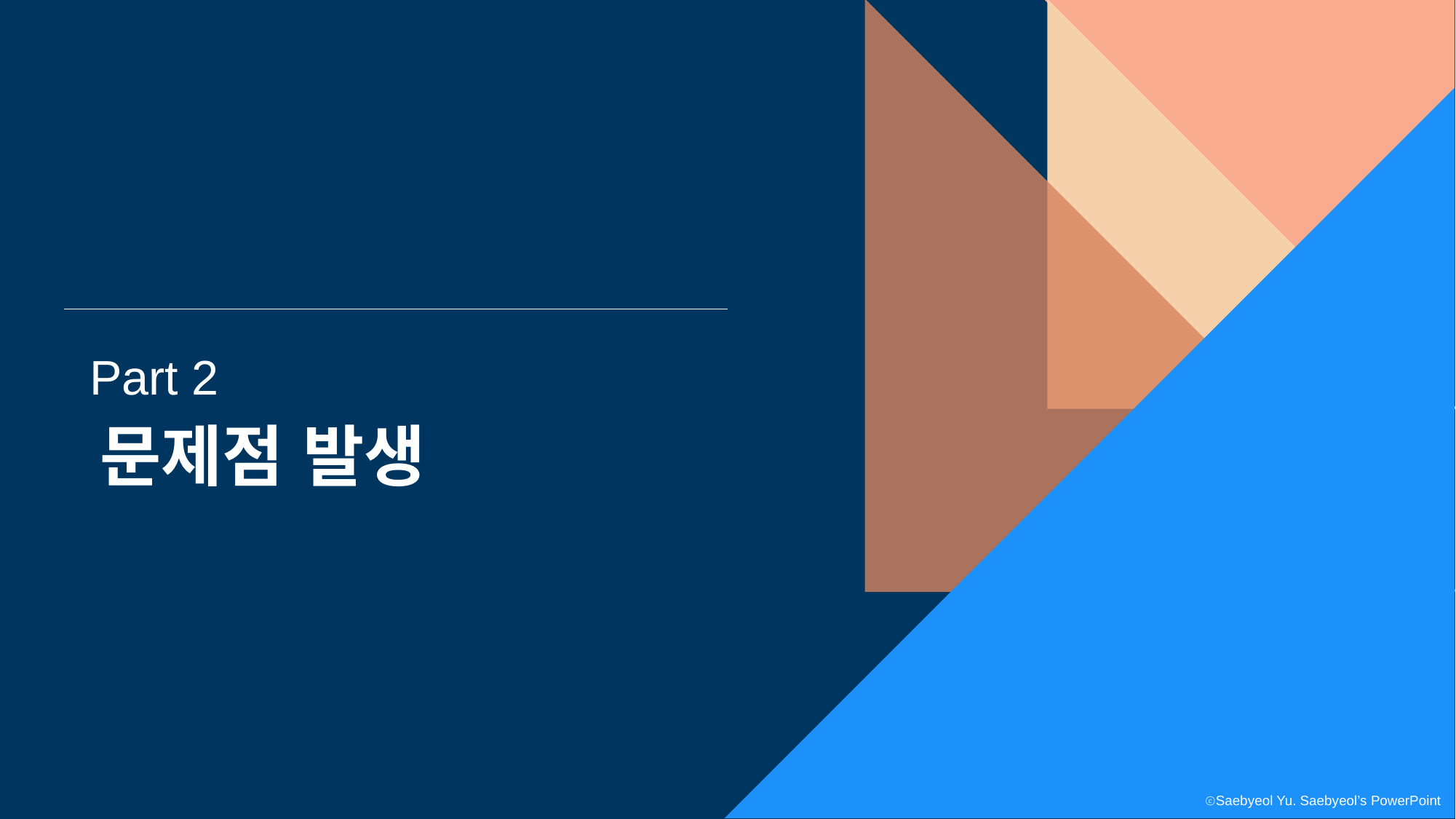

Part 2
문제점 발생
ⓒSaebyeol Yu. Saebyeol’s PowerPoint